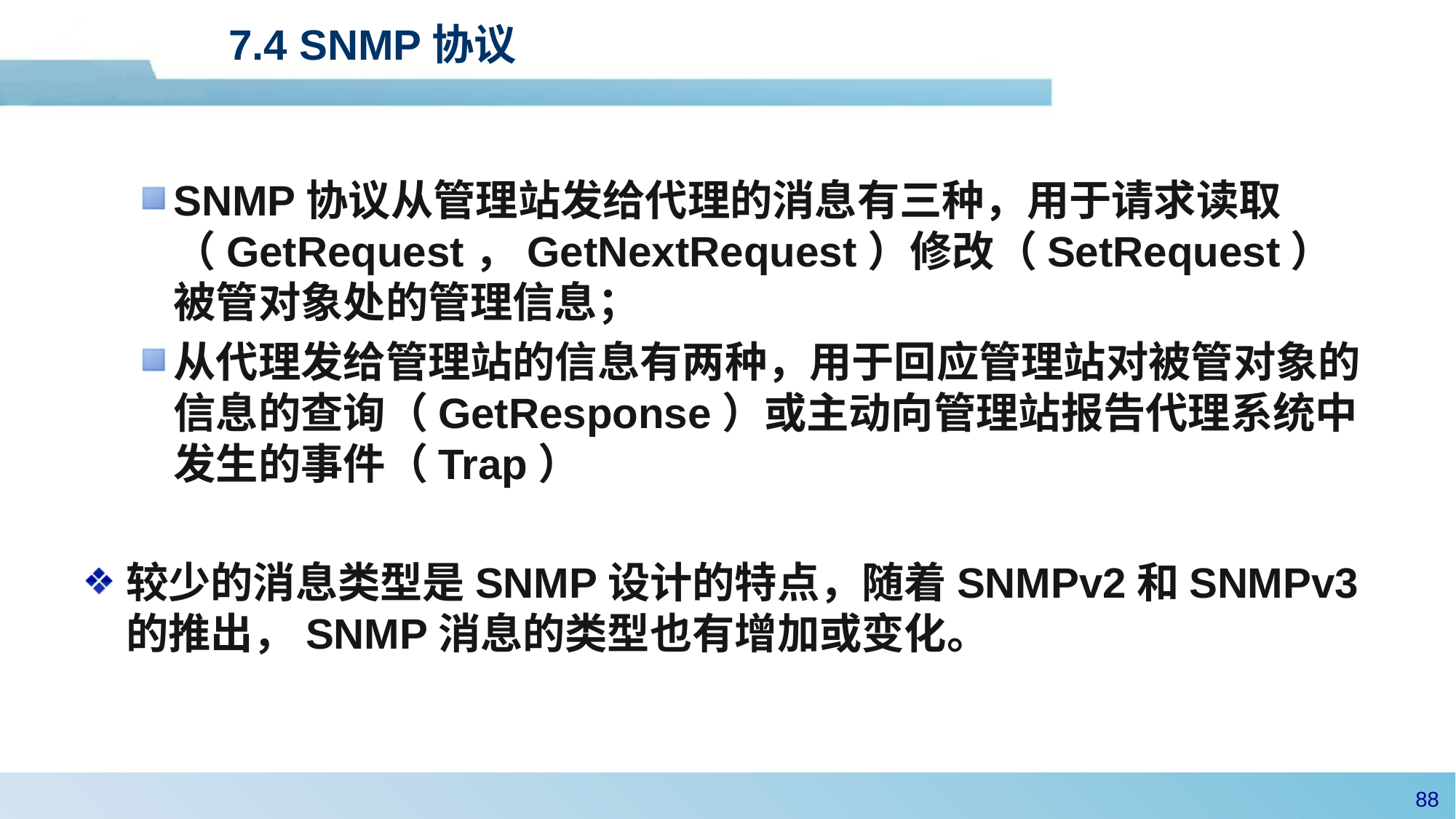

# 7.4 SNMP协议

SNMP协议从管理站发给代理的消息有三种，用于请求读取（GetRequest，GetNextRequest）修改（SetRequest）被管对象处的管理信息；
从代理发给管理站的信息有两种，用于回应管理站对被管对象的信息的查询（GetResponse）或主动向管理站报告代理系统中发生的事件（Trap）

较少的消息类型是SNMP设计的特点，随着SNMPv2和SNMPv3的推出，SNMP消息的类型也有增加或变化。

88